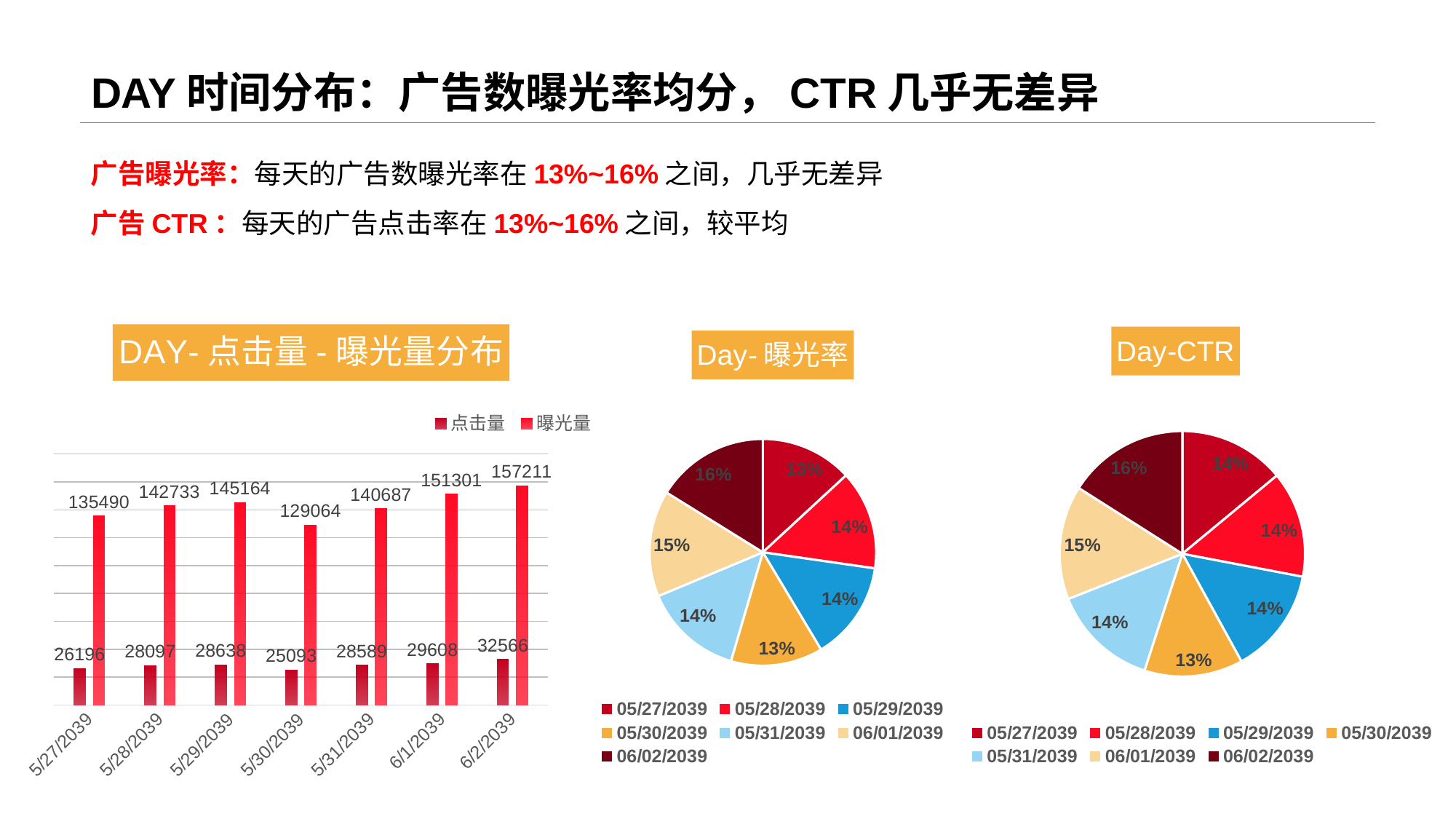

# DAY时间分布：广告数曝光率均分，CTR几乎无差异
广告曝光率：每天的广告数曝光率在13%~16%之间，几乎无差异
广告CTR：每天的广告点击率在13%~16%之间，较平均

### Chart: Day-CTR

| Category | DAY-CTR |
|---|---|
| 50917 | 0.14 |
| 50918 | 0.14 |
| 50919 | 0.14 |
| 50920 | 0.13 |
| 50921 | 0.14 |
| 50922 | 0.15 |
| 50923 | 0.16 |

### Chart: Day-曝光率

| Category | 点击广告占比 |
|---|---|
| 50917 | 0.13 |
| 50918 | 0.14 |
| 50919 | 0.14 |
| 50920 | 0.13 |
| 50921 | 0.14 |
| 50922 | 0.15 |
| 50923 | 0.16 |

### Chart: DAY-点击量-曝光量分布

| Category | 点击量 | 曝光量 |
|---|---|---|
| 50917 | 26196.0 | 135490.0 |
| 50918 | 28097.0 | 142733.0 |
| 50919 | 28638.0 | 145164.0 |
| 50920 | 25093.0 | 129064.0 |
| 50921 | 28589.0 | 140687.0 |
| 50922 | 29608.0 | 151301.0 |
| 50923 | 32566.0 | 157211.0 |